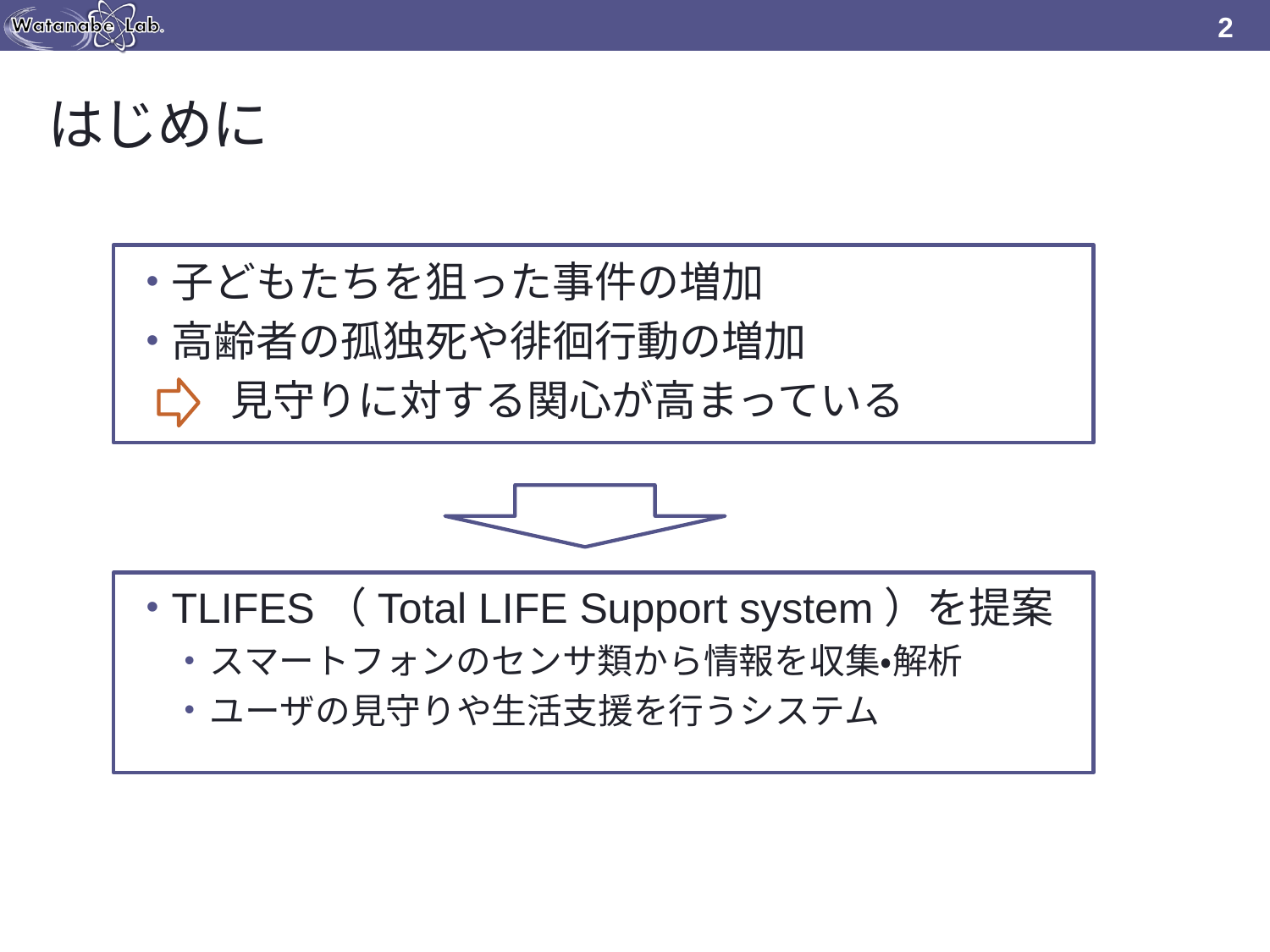

2
# はじめに

子どもたちを狙った事件の増加
高齢者の孤独死や徘徊行動の増加
　　見守りに対する関心が高まっている

TLIFES（Total LIFE Support system）を提案
スマートフォンのセンサ類から情報を収集・解析
ユーザの見守りや生活支援を行うシステム